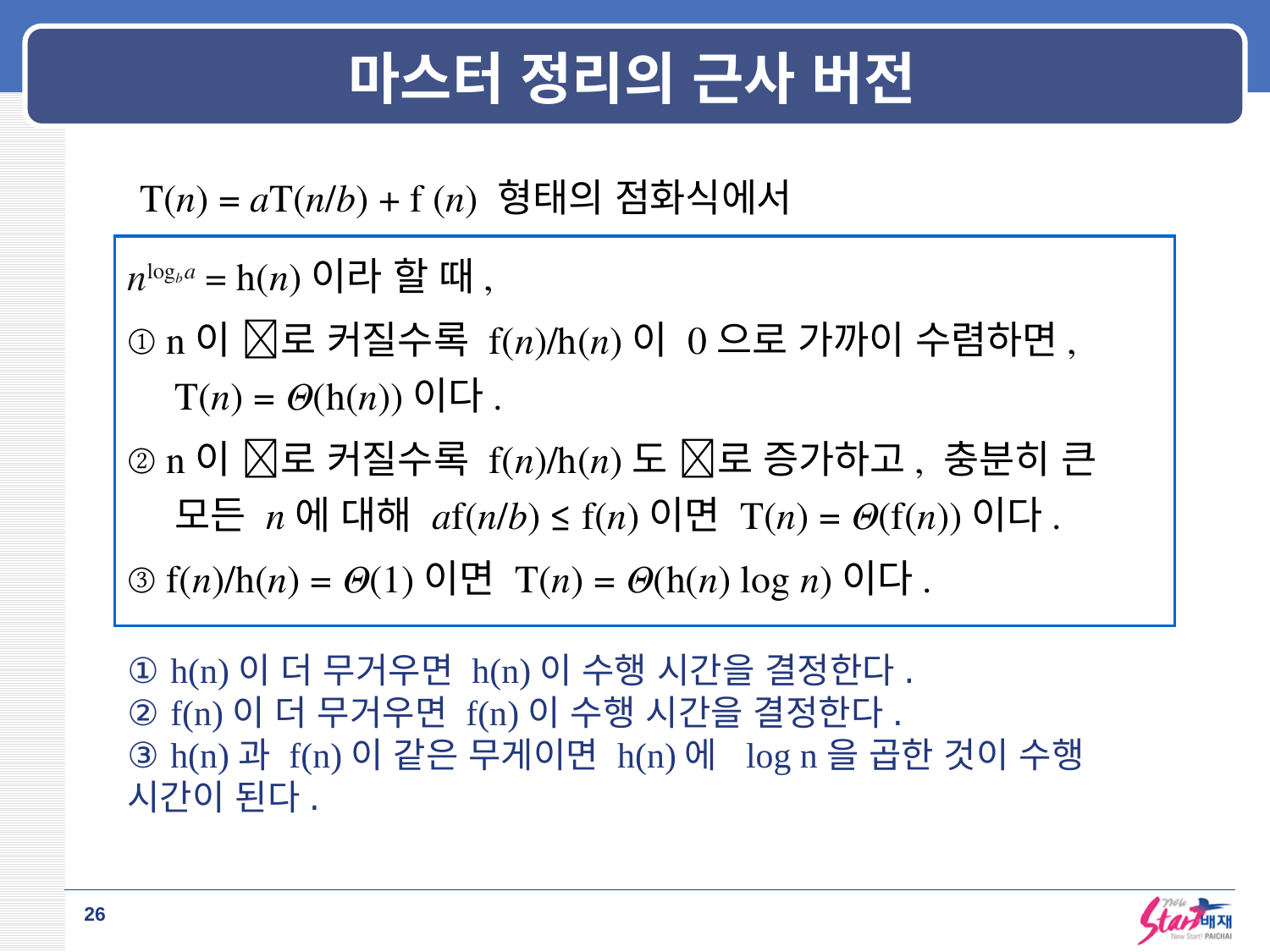

# 마스터 정리의 근사 버전
T(n) = aT(n/b) + f (n) 형태의 점화식에서
nlogb a = h(n)이라 할 때,
① n이 ∞로 커질수록 f(n)/h(n)이 0으로 가까이 수렴하면,
T(n) = Θ(h(n))이다.
② n이 ∞로 커질수록 f(n)/h(n)도 ∞로 증가하고, 충분히 큰 모든 n에 대해 af(n/b) ≤ f(n)이면 T(n) = Θ(f(n))이다.
③ f(n)/h(n) = Θ(1)이면 T(n) = Θ(h(n) log n)이다.
① h(n)이 더 무거우면 h(n)이 수행 시간을 결정한다.
② f(n)이 더 무거우면 f(n)이 수행 시간을 결정한다.
③ h(n)과 f(n)이 같은 무게이면 h(n)에  log n을 곱한 것이 수행 시간이 된다.
26